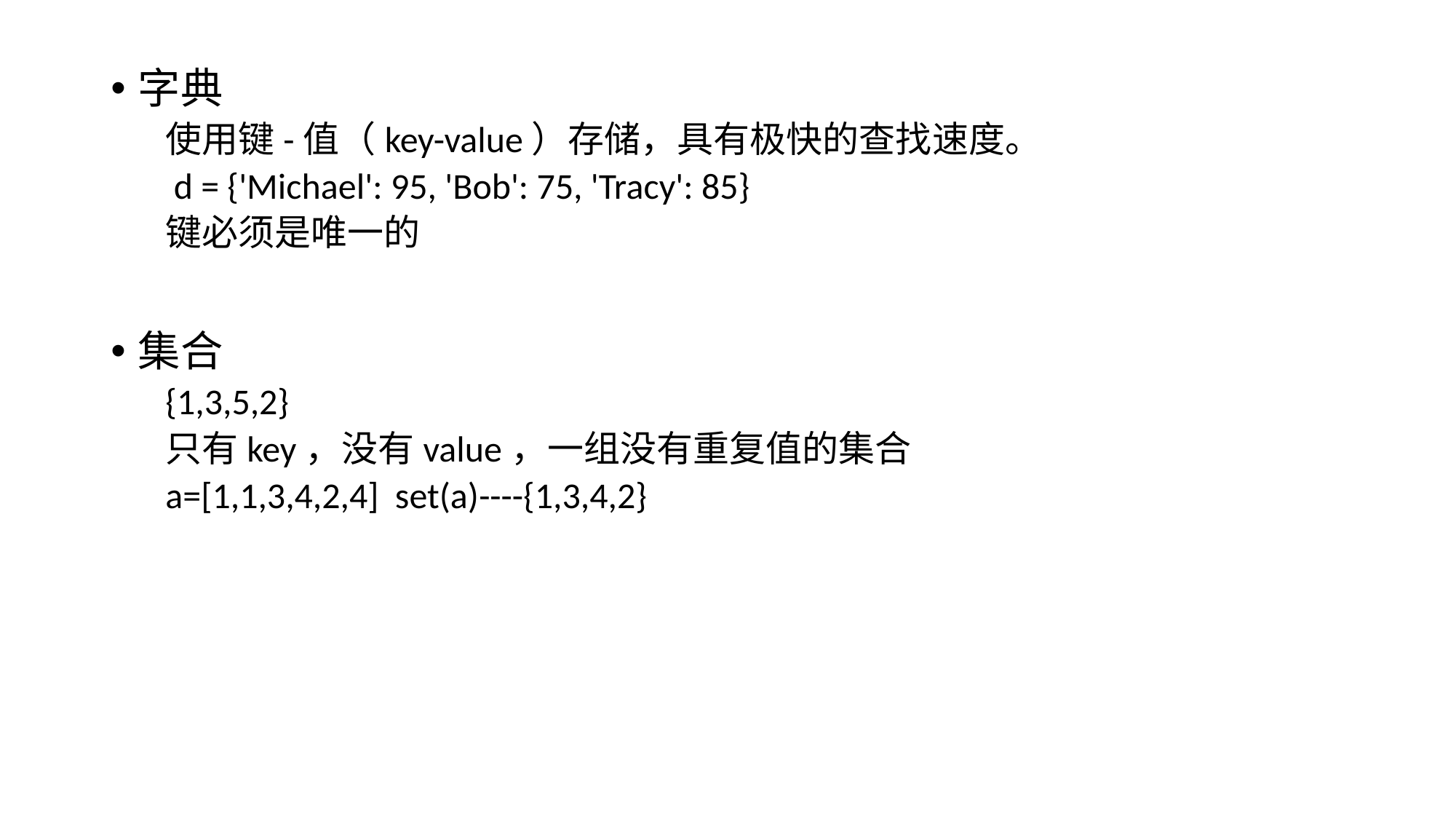

字典
使用键-值（key-value）存储，具有极快的查找速度。
 d = {'Michael': 95, 'Bob': 75, 'Tracy': 85}
键必须是唯一的

集合
{1,3,5,2}
只有key，没有value，一组没有重复值的集合
a=[1,1,3,4,2,4]  set(a)----{1,3,4,2}